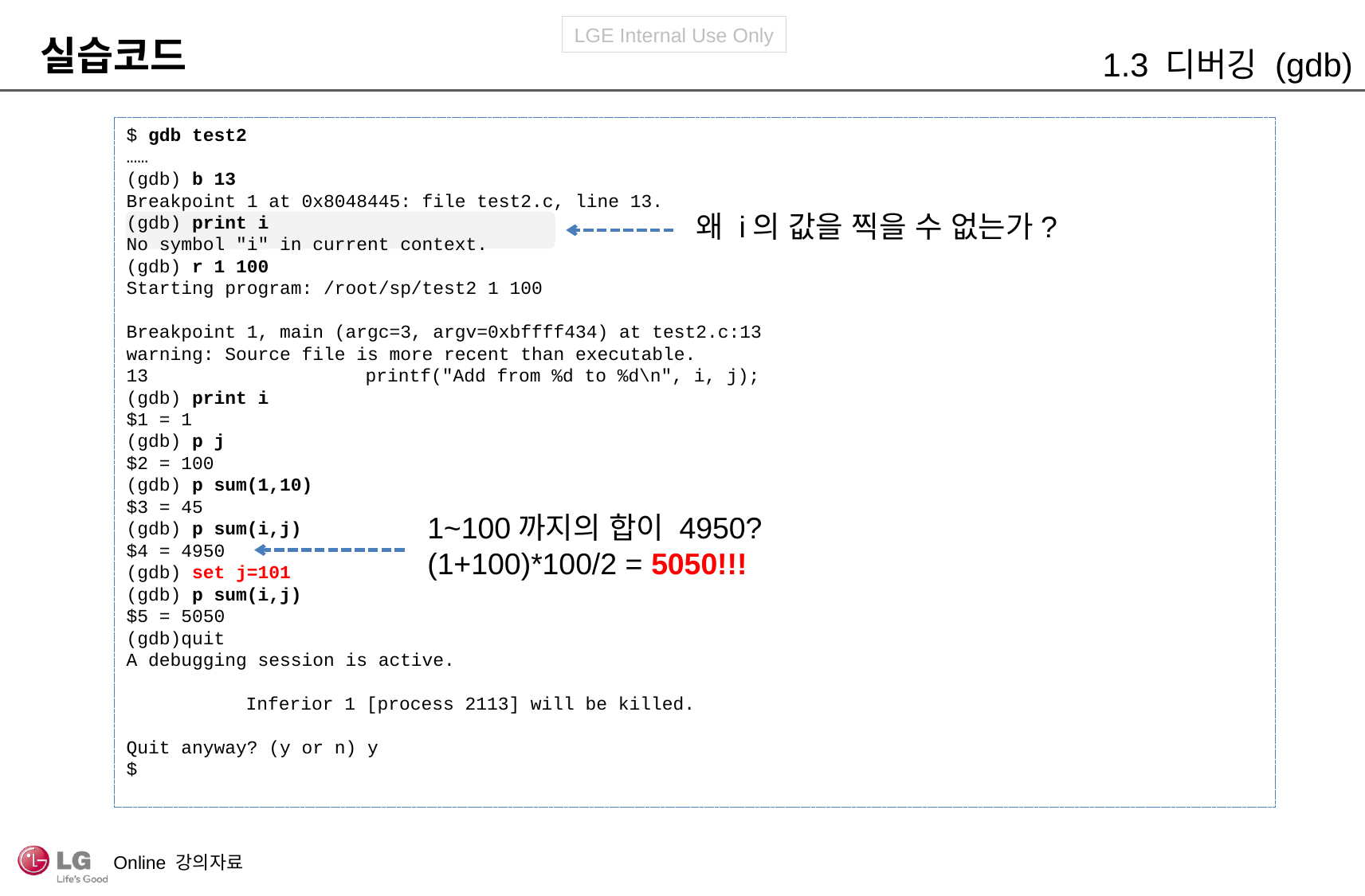

실습코드
1.3 디버깅 (gdb)

$ gdb test2
……
(gdb) b 13
Breakpoint 1 at 0x8048445: file test2.c, line 13.
(gdb) print i
No symbol "i" in current context.
(gdb) r 1 100
Starting program: /root/sp/test2 1 100

Breakpoint 1, main (argc=3, argv=0xbffff434) at test2.c:13
warning: Source file is more recent than executable.
13		printf("Add from %d to %d\n", i, j);
(gdb) print i
$1 = 1
(gdb) p j
$2 = 100
(gdb) p sum(1,10)
$3 = 45
(gdb) p sum(i,j)
$4 = 4950
(gdb) set j=101
(gdb) p sum(i,j)
$5 = 5050
(gdb)quit
A debugging session is active.

	Inferior 1 [process 2113] will be killed.

Quit anyway? (y or n) y
$

왜 i의 값을 찍을 수 없는가?

1~100까지의 합이 4950?
(1+100)*100/2 = 5050!!!